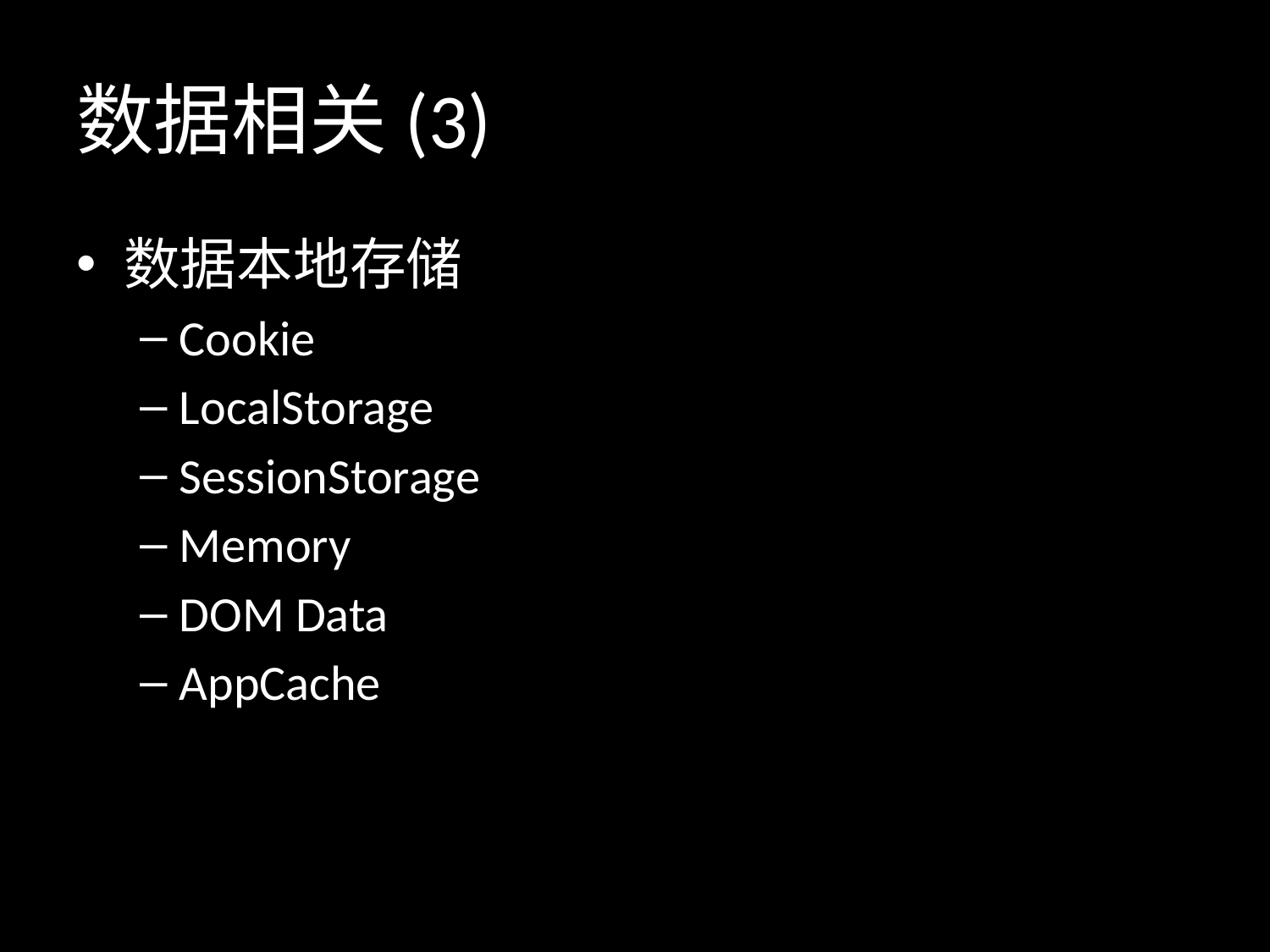

# 数据相关(3)
数据本地存储
Cookie
LocalStorage
SessionStorage
Memory
DOM Data
AppCache